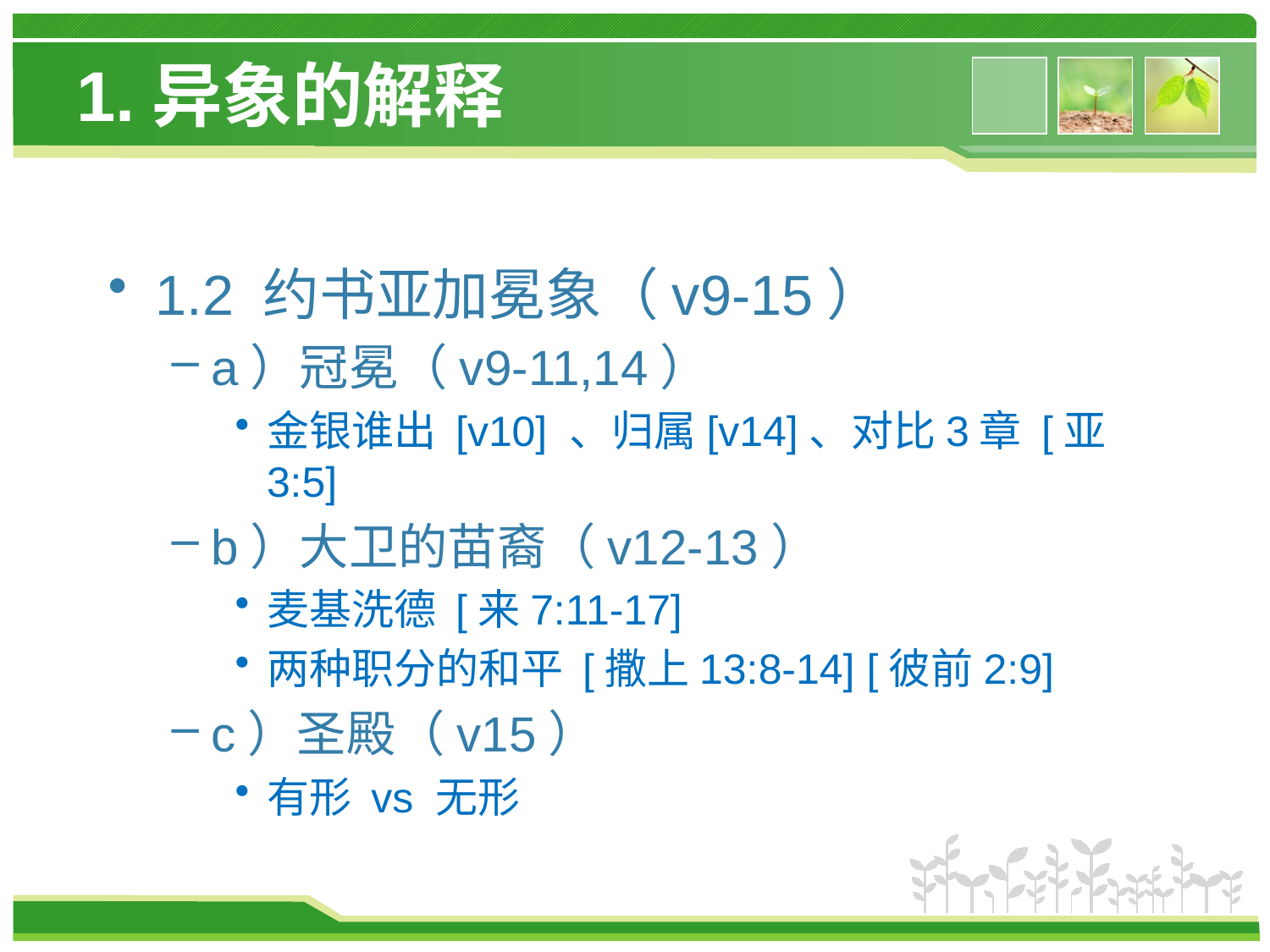

# 1.异象的解释
1.2 约书亚加冕象（v9-15）
a）冠冕（v9-11,14）
金银谁出 [v10] 、归属[v14]、对比3章 [亚3:5]
b）大卫的苗裔（v12-13）
麦基洗德 [来7:11-17]
两种职分的和平 [撒上13:8-14] [彼前2:9]
c）圣殿（v15）
有形 vs 无形